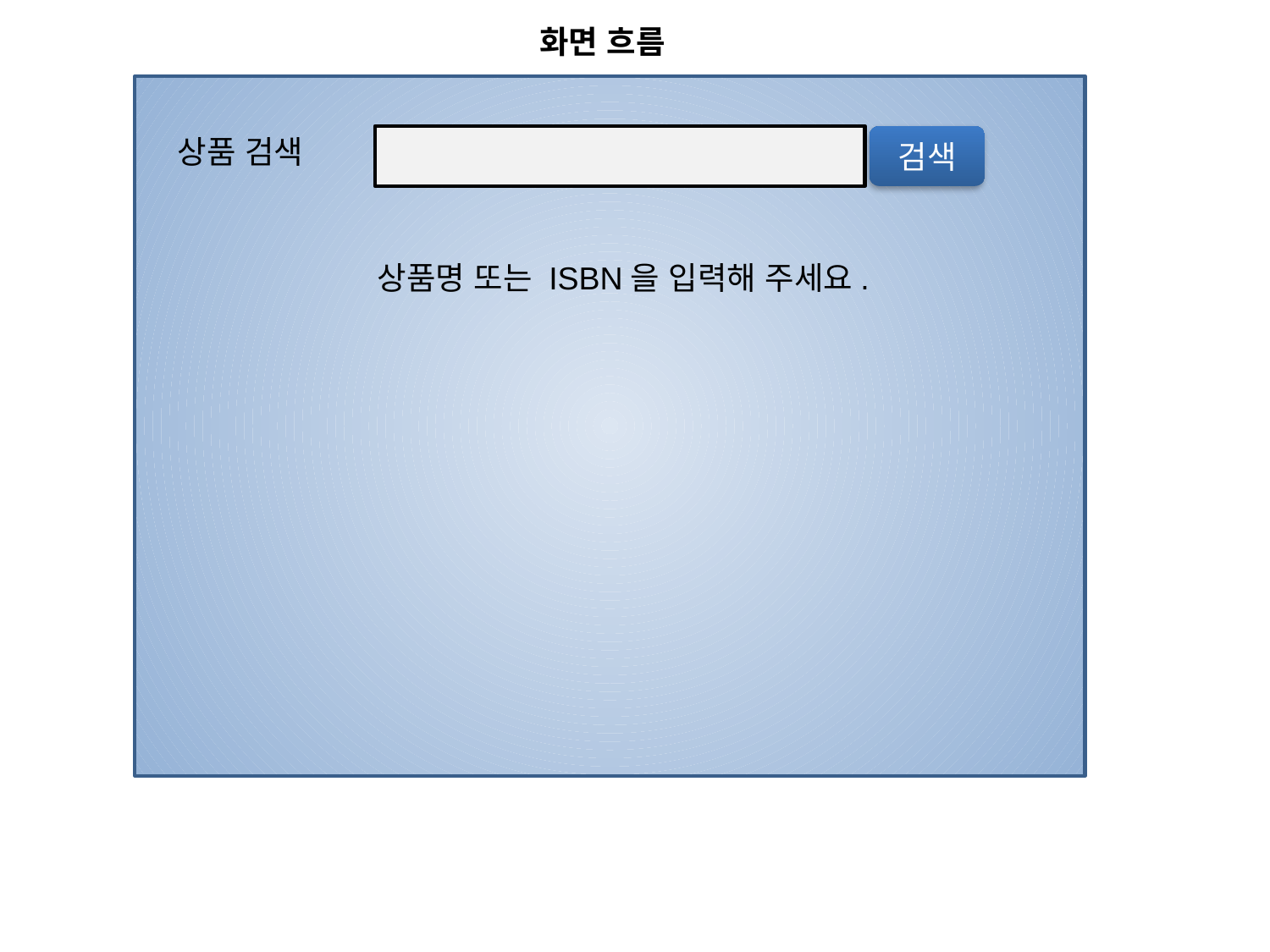

화면 흐름

상품 검색

검색
상품명 또는 ISBN을 입력해 주세요.